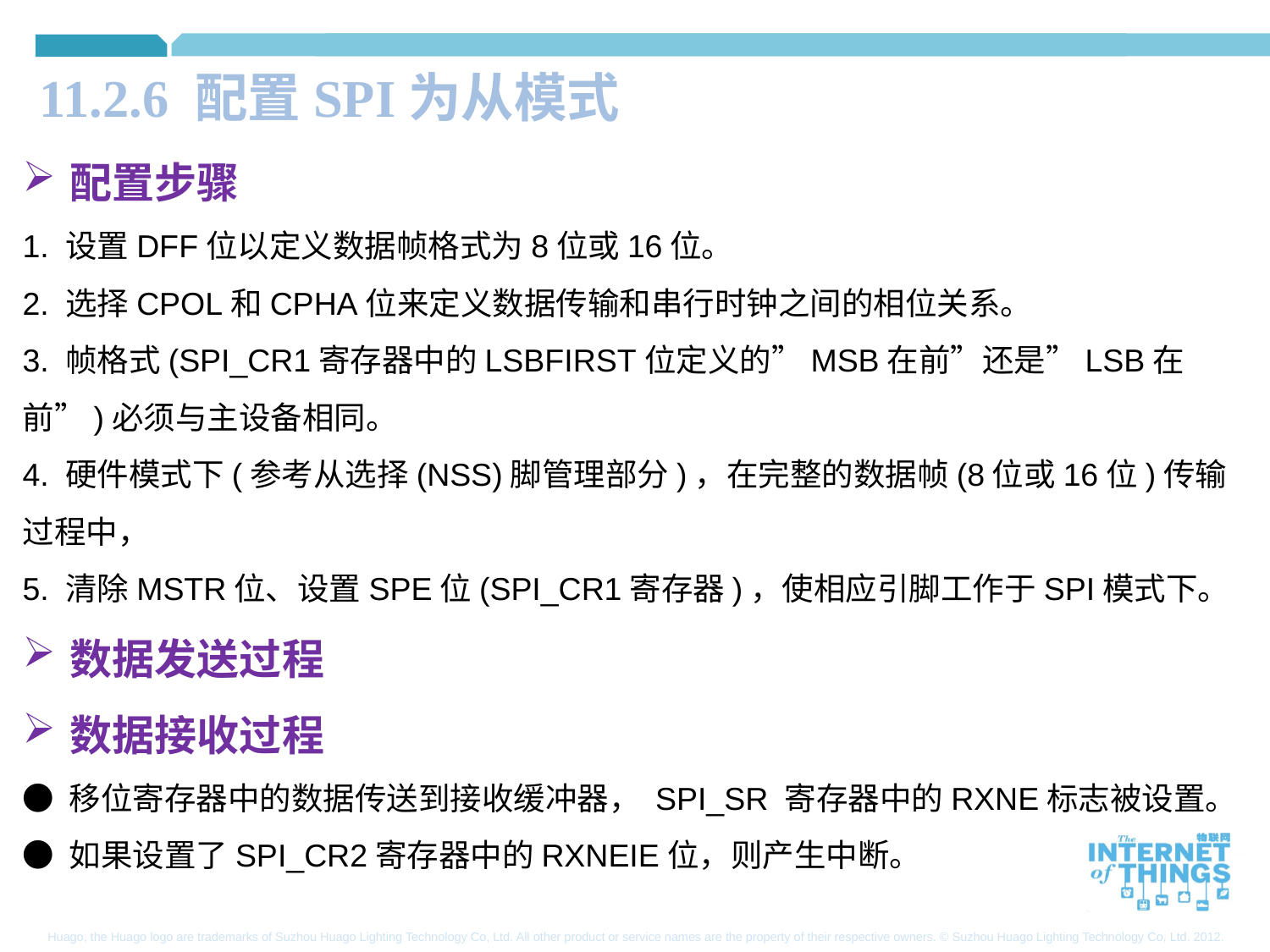

11.2.6 配置SPI为从模式
配置步骤
1. 设置DFF位以定义数据帧格式为8位或16位。
2. 选择CPOL和CPHA位来定义数据传输和串行时钟之间的相位关系。
3. 帧格式(SPI_CR1寄存器中的LSBFIRST位定义的”MSB在前”还是”LSB在前”)必须与主设备相同。
4. 硬件模式下(参考从选择(NSS)脚管理部分)，在完整的数据帧(8位或16位)传输过程中，
5. 清除MSTR位、设置SPE位(SPI_CR1寄存器)，使相应引脚工作于SPI模式下。
数据发送过程
数据接收过程
● 移位寄存器中的数据传送到接收缓冲器， SPI_SR 寄存器中的RXNE标志被设置。
● 如果设置了SPI_CR2寄存器中的RXNEIE位，则产生中断。